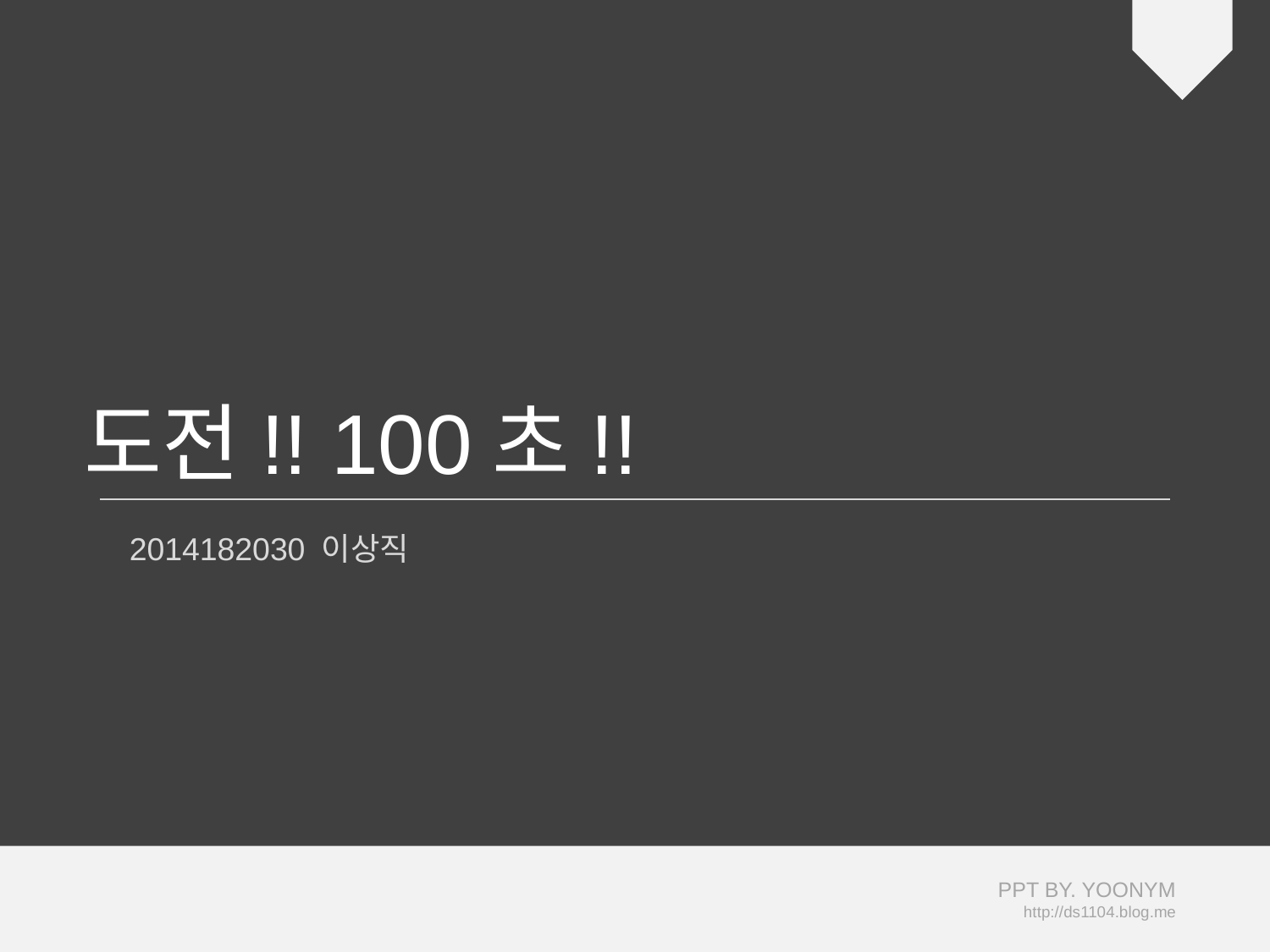

도전!! 100초!!
2014182030 이상직

PPT BY. YOONYM
http://ds1104.blog.me